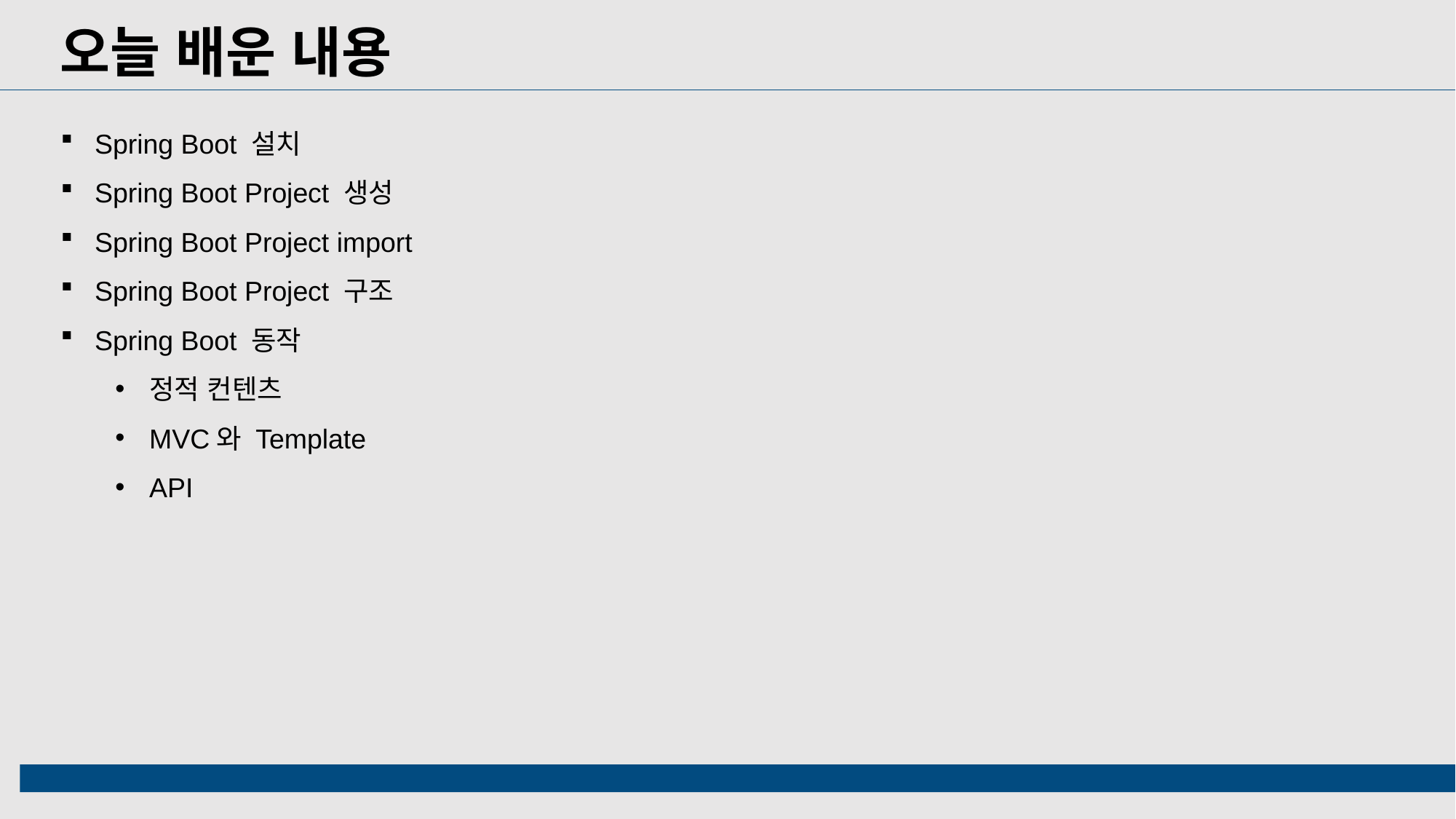

오늘 배운 내용
Spring Boot 설치
Spring Boot Project 생성
Spring Boot Project import
Spring Boot Project 구조
Spring Boot 동작
정적 컨텐츠
MVC와 Template
API